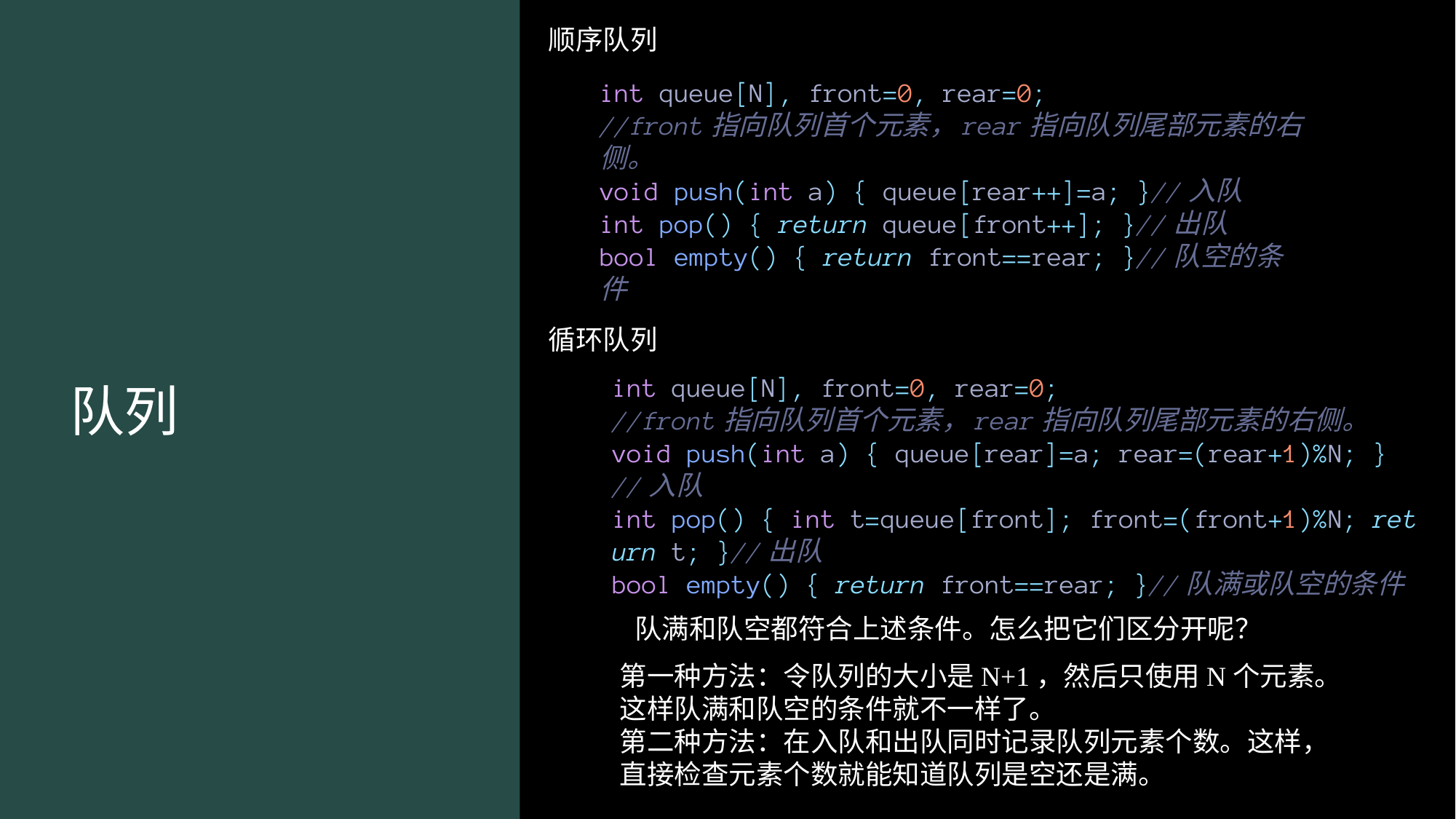

顺序队列
int queue[N], front=0, rear=0;
//front指向队列首个元素，rear指向队列尾部元素的右侧。
void push(int a) { queue[rear++]=a; }//入队
int pop() { return queue[front++]; }//出队
bool empty() { return front==rear; }//队空的条件
循环队列
int queue[N], front=0, rear=0;
//front指向队列首个元素，rear指向队列尾部元素的右侧。
void push(int a) { queue[rear]=a; rear=(rear+1)%N; }
//入队
int pop() { int t=queue[front]; front=(front+1)%N; return t; }//出队
bool empty() { return front==rear; }//队满或队空的条件
# 队列
队满和队空都符合上述条件。怎么把它们区分开呢？
第一种方法：令队列的大小是N+1，然后只使用N个元素。这样队满和队空的条件就不一样了。
第二种方法：在入队和出队同时记录队列元素个数。这样，直接检查元素个数就能知道队列是空还是满。